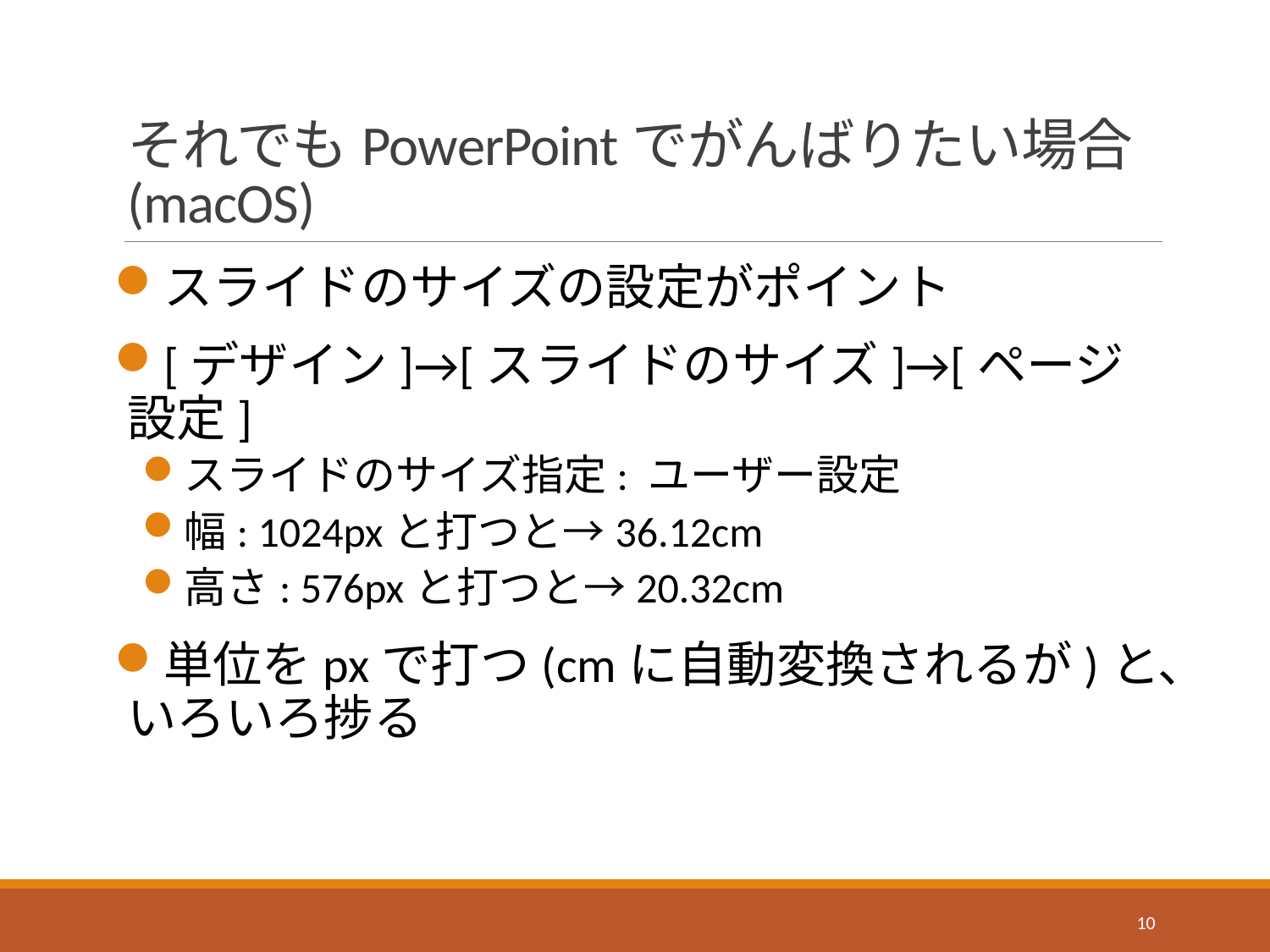

# それでもPowerPointでがんばりたい場合 (macOS)
スライドのサイズの設定がポイント
[デザイン]→[スライドのサイズ]→[ページ設定]
スライドのサイズ指定: ユーザー設定
幅: 1024pxと打つと→36.12cm
高さ: 576pxと打つと→20.32cm
単位をpxで打つ(cmに自動変換されるが)と、いろいろ捗る
10